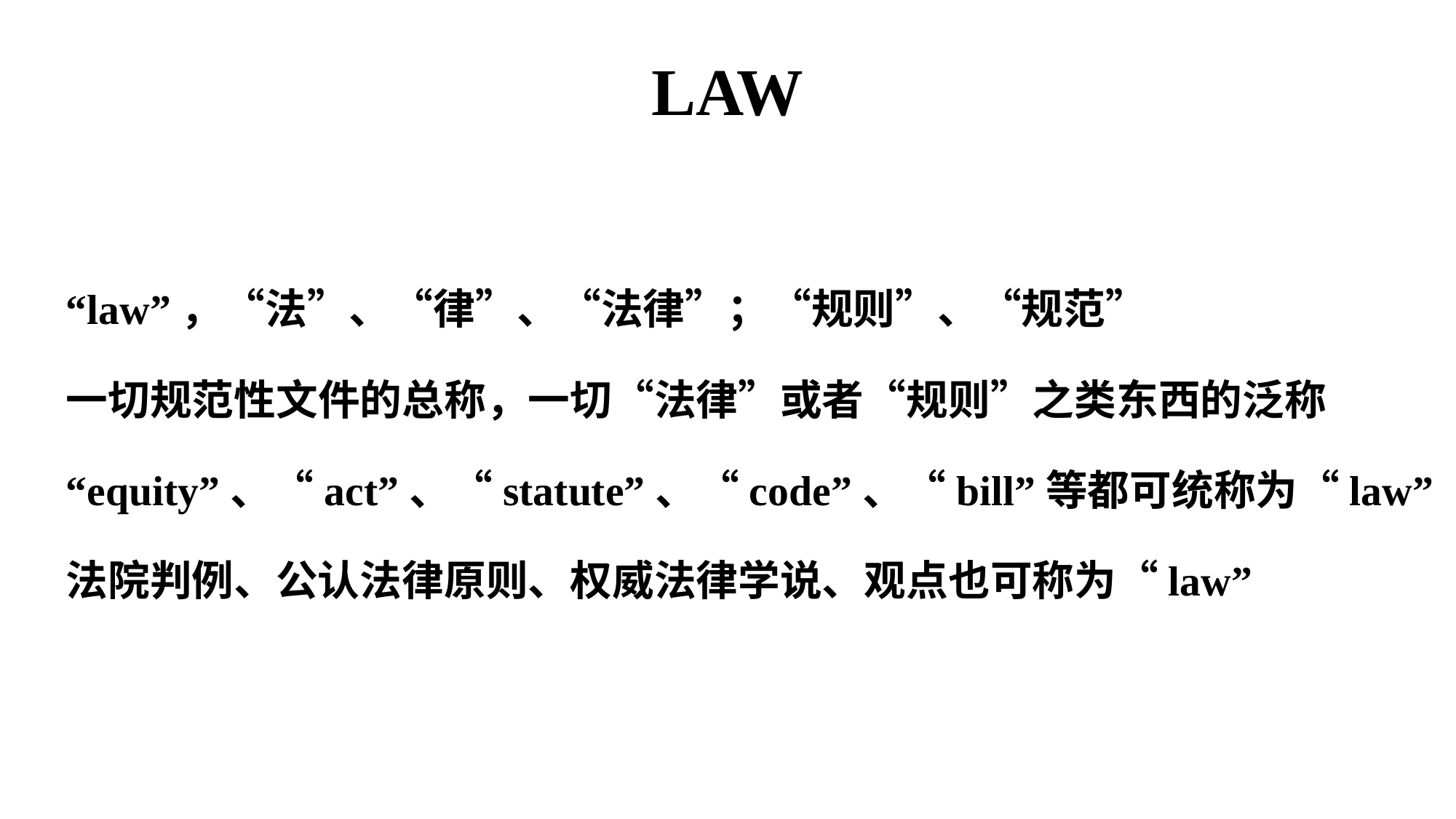

# LAW
“law”，“法”、“律”、“法律”；“规则”、“规范”
⼀切规范性⽂件的总称，⼀切“法律”或者“规则”之类东西的泛称
“equity”、“act”、“statute”、“code”、“bill”等都可统称为“law”
法院判例、公认法律原则、权威法律学说、观点也可称为“law”